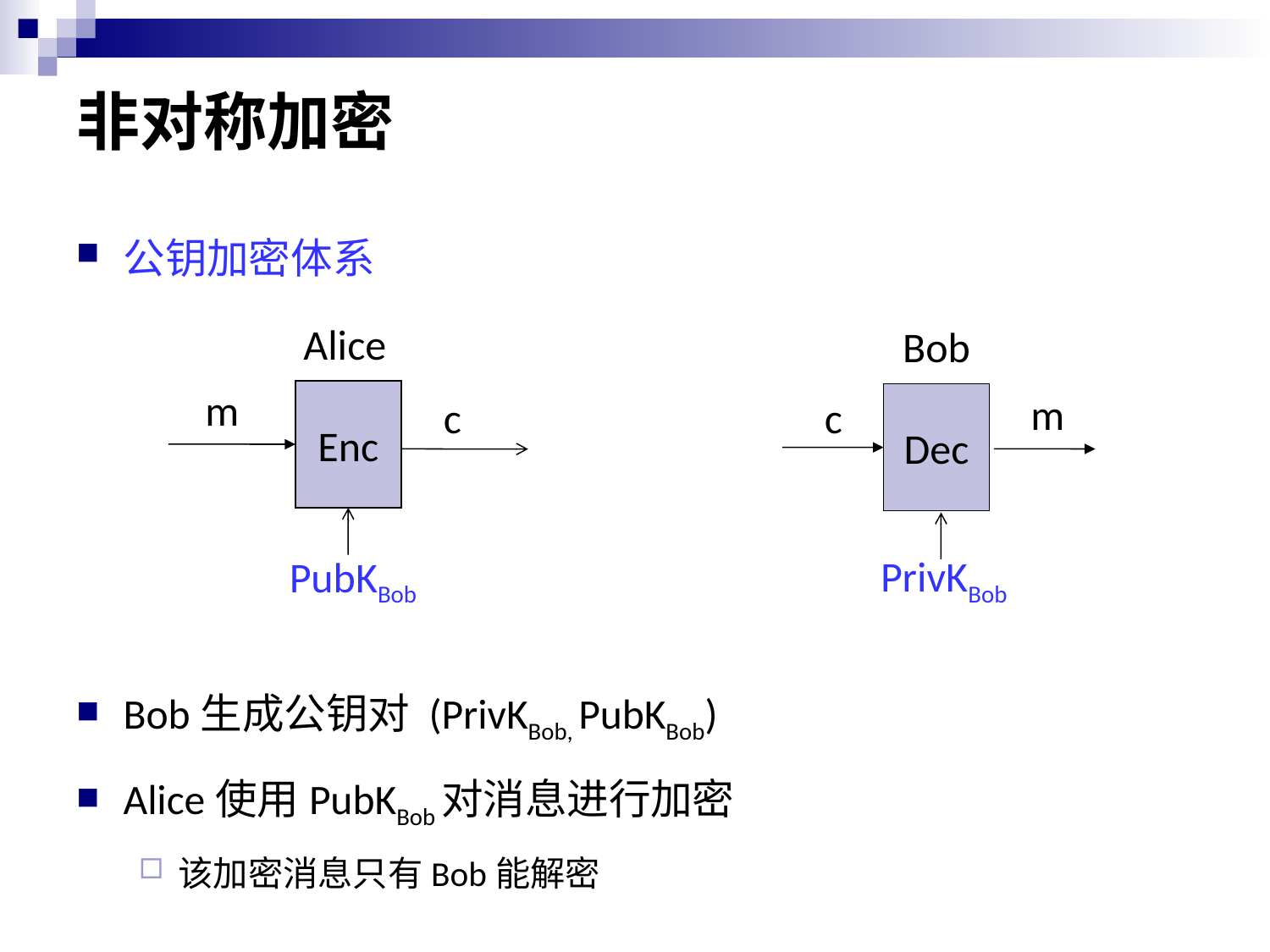

# 非对称加密
公钥加密体系

Bob生成公钥对 (PrivKBob, PubKBob)
Alice使用PubKBob对消息进行加密
该加密消息只有Bob能解密

Alice
m
Enc
c

PubKBob
Bob
m
Dec
c

PrivKBob